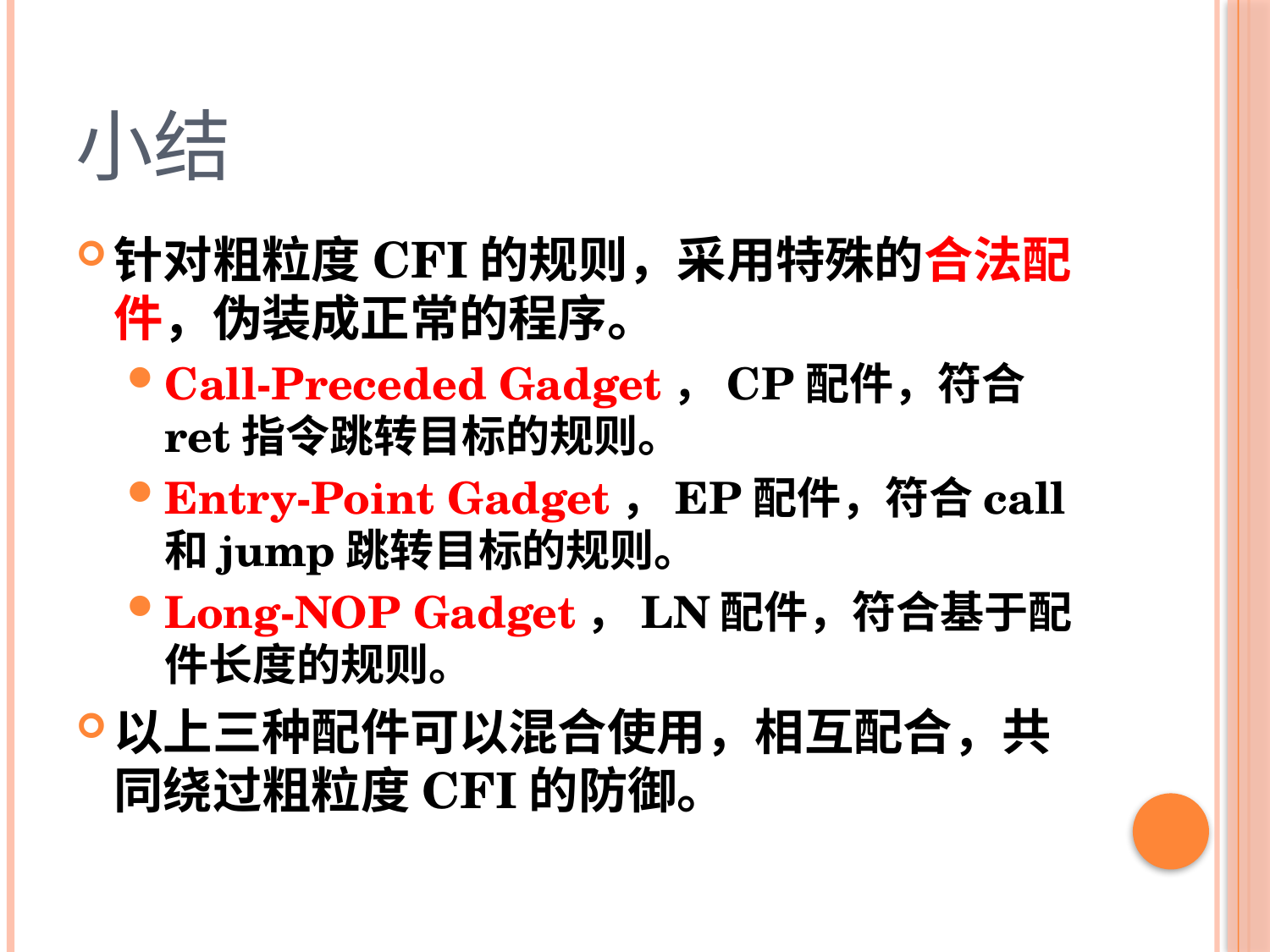

# 小结
针对粗粒度CFI的规则，采用特殊的合法配件，伪装成正常的程序。
Call-Preceded Gadget，CP配件，符合ret指令跳转目标的规则。
Entry-Point Gadget，EP配件，符合call和jump跳转目标的规则。
Long-NOP Gadget，LN配件，符合基于配件长度的规则。
以上三种配件可以混合使用，相互配合，共同绕过粗粒度CFI的防御。